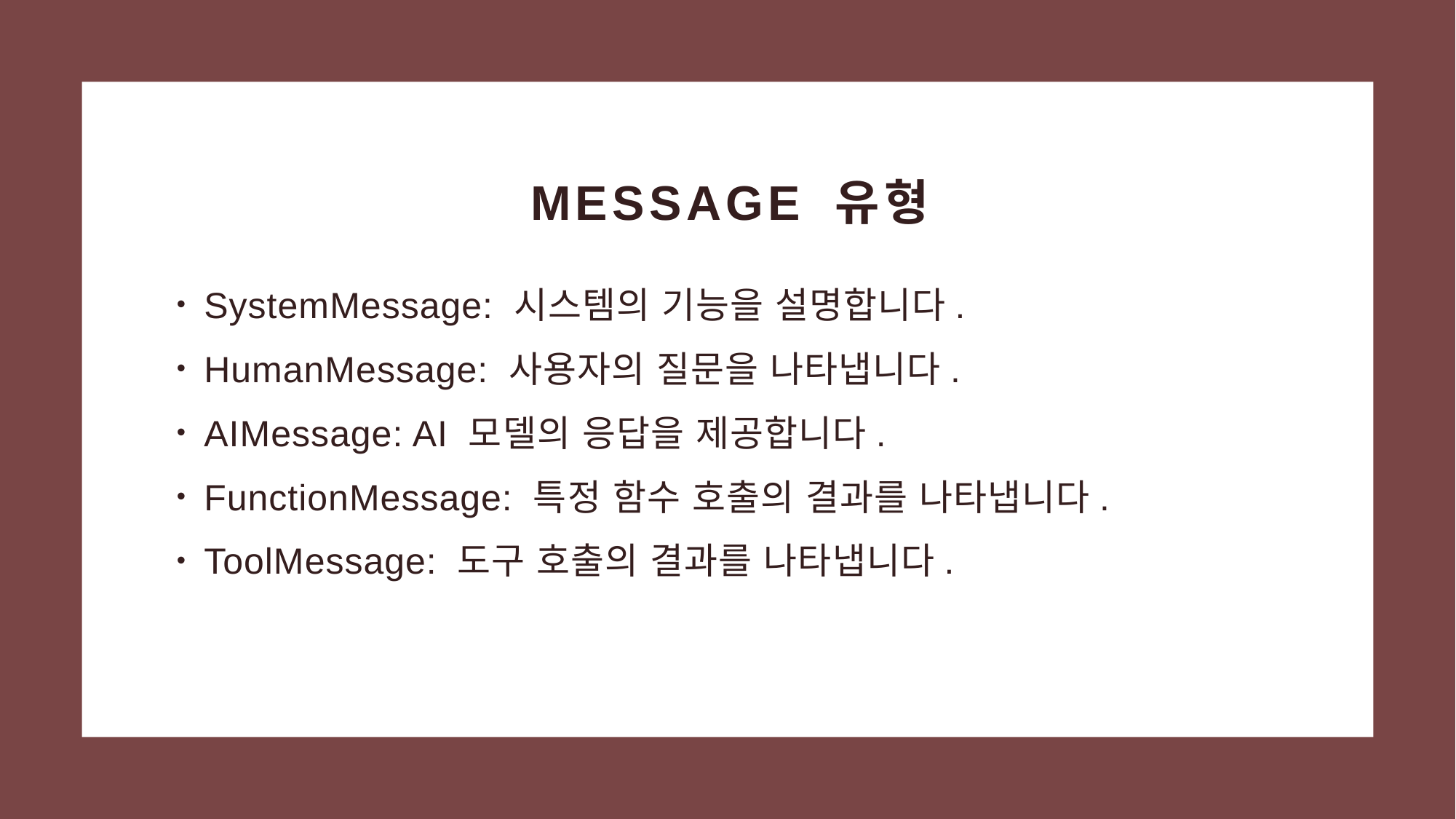

# Message 유형
SystemMessage: 시스템의 기능을 설명합니다.
HumanMessage: 사용자의 질문을 나타냅니다.
AIMessage: AI 모델의 응답을 제공합니다.
FunctionMessage: 특정 함수 호출의 결과를 나타냅니다.
ToolMessage: 도구 호출의 결과를 나타냅니다.